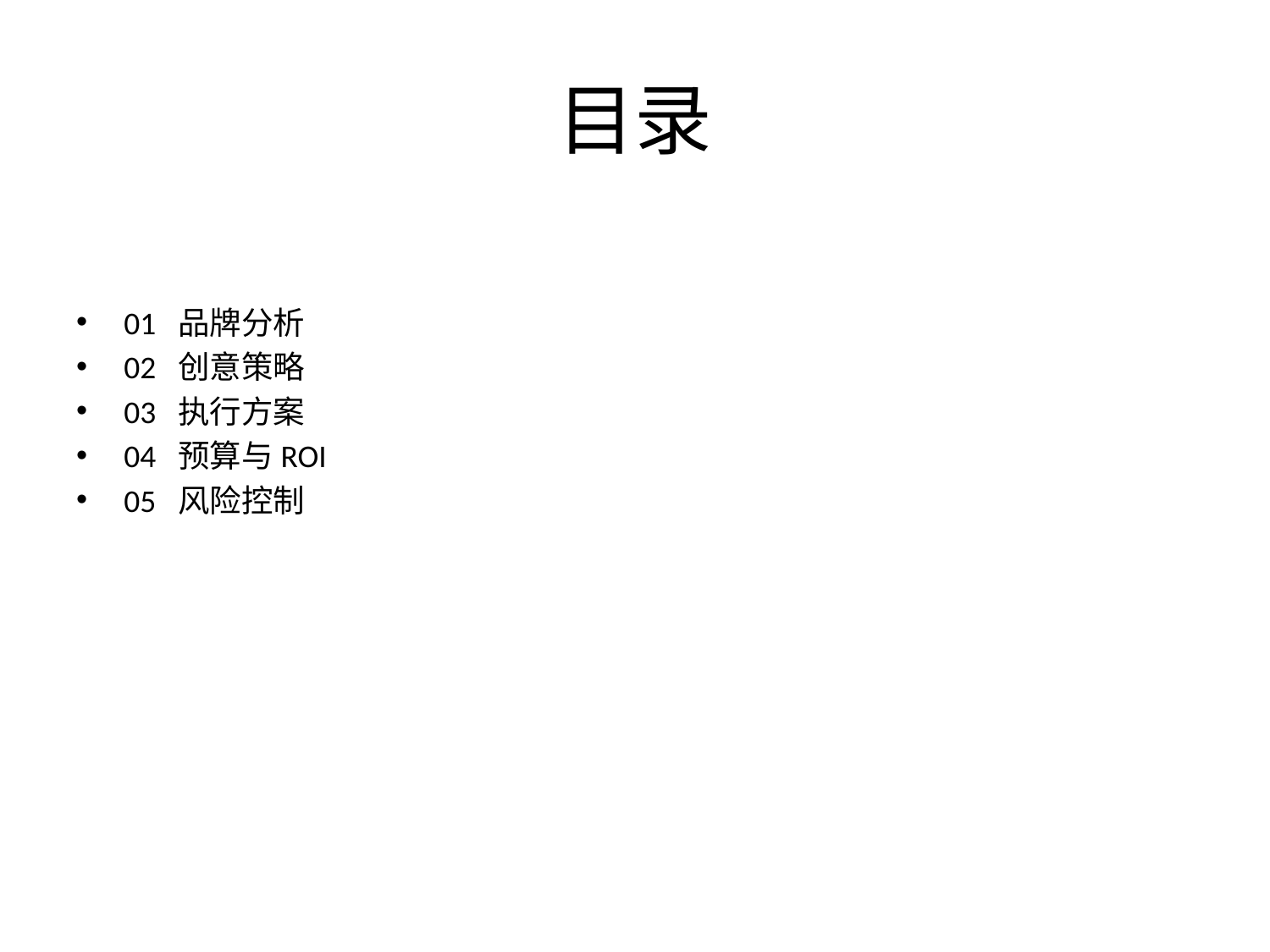

# 目录

01  品牌分析
02  创意策略
03  执行方案
04  预算与ROI
05  风险控制